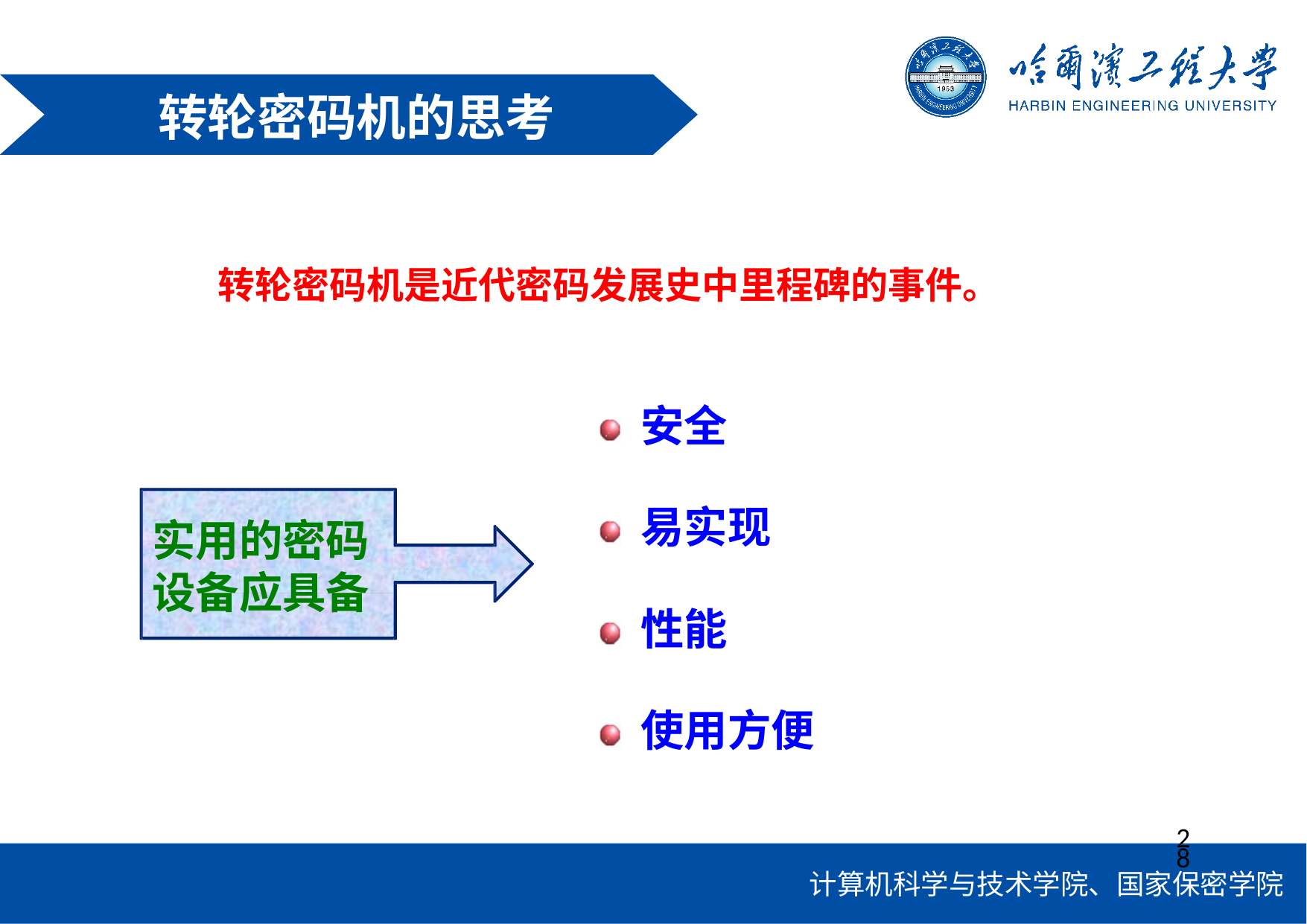

# 转轮密码机的思考
转轮密码机是近代密码发展史中里程碑的事件。
安全

易实现
实用的密码 设备应具备

性能

使用方便

28